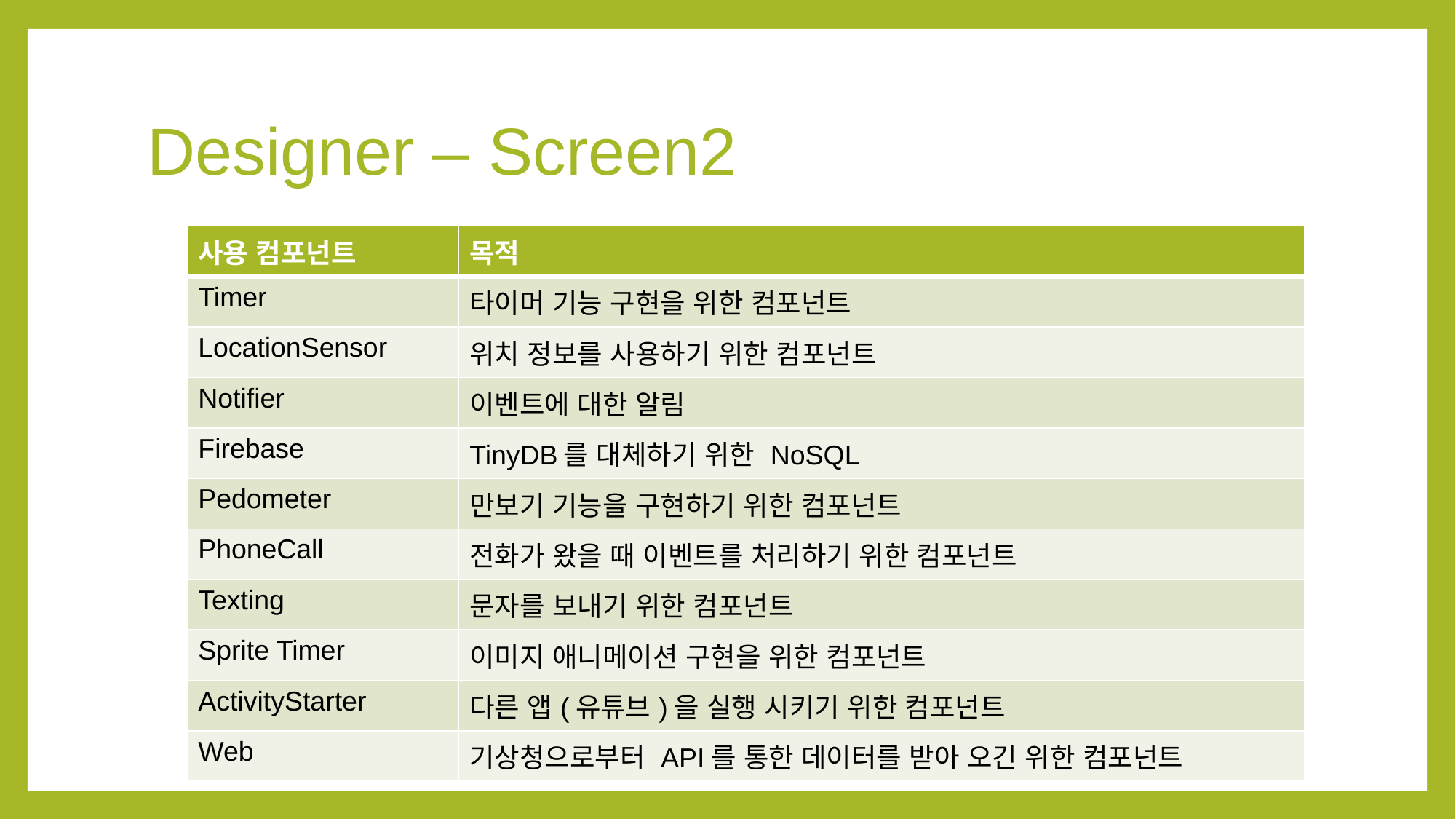

# Designer – Screen2
| 사용 컴포넌트 | 목적 |
| --- | --- |
| Timer | 타이머 기능 구현을 위한 컴포넌트 |
| LocationSensor | 위치 정보를 사용하기 위한 컴포넌트 |
| Notifier | 이벤트에 대한 알림 |
| Firebase | TinyDB를 대체하기 위한 NoSQL |
| Pedometer | 만보기 기능을 구현하기 위한 컴포넌트 |
| PhoneCall | 전화가 왔을 때 이벤트를 처리하기 위한 컴포넌트 |
| Texting | 문자를 보내기 위한 컴포넌트 |
| Sprite Timer | 이미지 애니메이션 구현을 위한 컴포넌트 |
| ActivityStarter | 다른 앱(유튜브)을 실행 시키기 위한 컴포넌트 |
| Web | 기상청으로부터 API를 통한 데이터를 받아 오긴 위한 컴포넌트 |